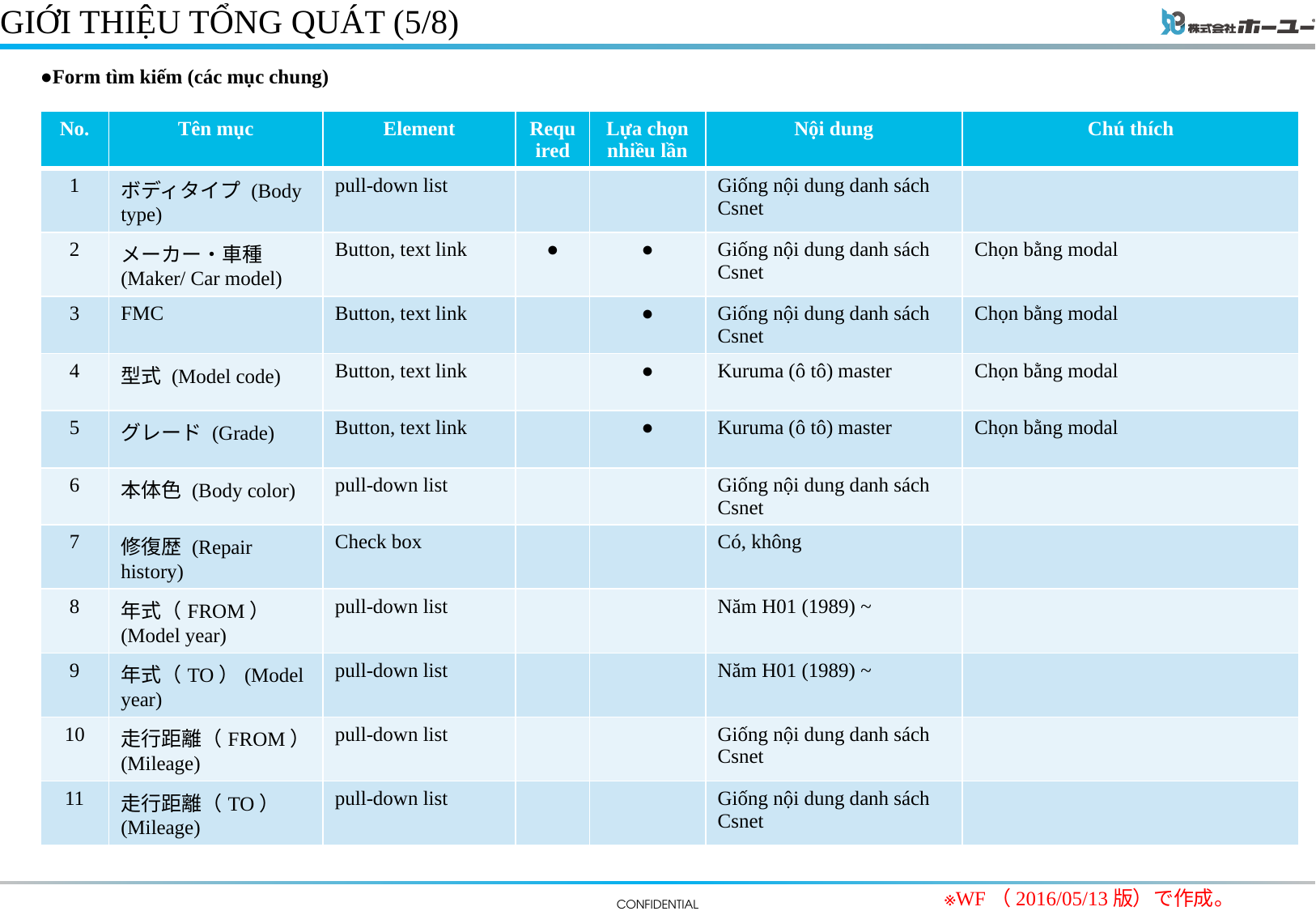

# GIỚI THIỆU TỔNG QUÁT (5/8)
●Form tìm kiếm (các mục chung)
| No. | Tên mục | Element | Required | Lựa chọn nhiều lần | Nội dung | Chú thích |
| --- | --- | --- | --- | --- | --- | --- |
| 1 | ボディタイプ (Body type) | pull-down list |  |  | Giống nội dung danh sách Csnet |  |
| 2 | メーカー・車種 (Maker/ Car model) | Button, text link | ● | ● | Giống nội dung danh sách Csnet | Chọn bằng modal |
| 3 | FMC | Button, text link |  | ● | Giống nội dung danh sách Csnet | Chọn bằng modal |
| 4 | 型式 (Model code) | Button, text link |  | ● | Kuruma (ô tô) master | Chọn bằng modal |
| 5 | グレード (Grade) | Button, text link |  | ● | Kuruma (ô tô) master | Chọn bằng modal |
| 6 | 本体色 (Body color) | pull-down list |  |  | Giống nội dung danh sách Csnet |  |
| 7 | 修復歴 (Repair history) | Check box |  |  | Có, không |  |
| 8 | 年式（FROM）(Model year) | pull-down list |  |  | Năm H01 (1989) ~ |  |
| 9 | 年式（TO）(Model year) | pull-down list |  |  | Năm H01 (1989) ~ |  |
| 10 | 走行距離（FROM）(Mileage) | pull-down list |  |  | Giống nội dung danh sách Csnet |  |
| 11 | 走行距離（TO）(Mileage) | pull-down list |  |  | Giống nội dung danh sách Csnet |  |
※WF（2016/05/13版）で作成。